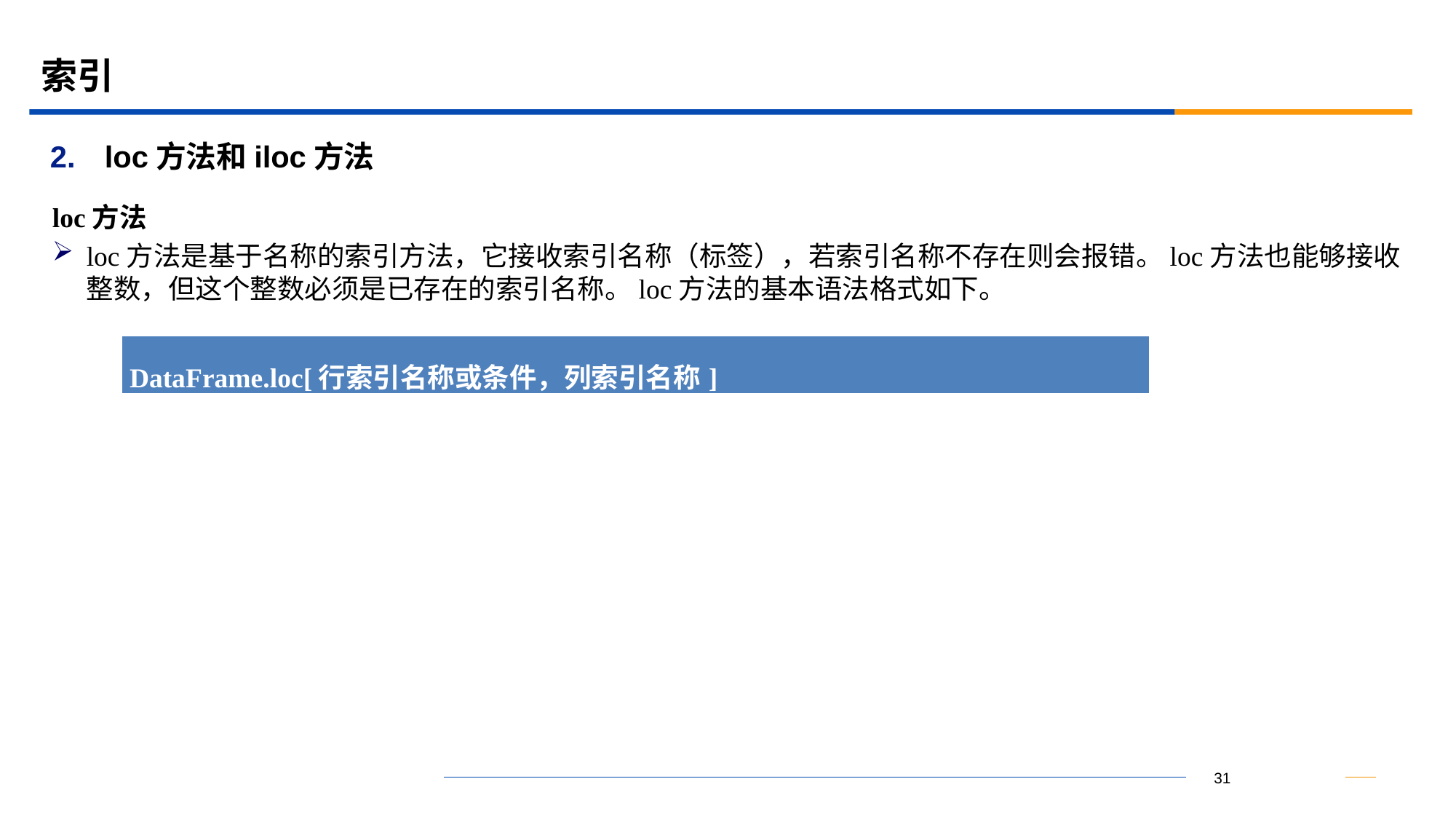

# 索引
loc方法和iloc方法
loc方法
loc方法是基于名称的索引方法，它接收索引名称（标签），若索引名称不存在则会报错。loc方法也能够接收整数，但这个整数必须是已存在的索引名称。loc方法的基本语法格式如下。
| DataFrame.loc[行索引名称或条件，列索引名称] |
| --- |